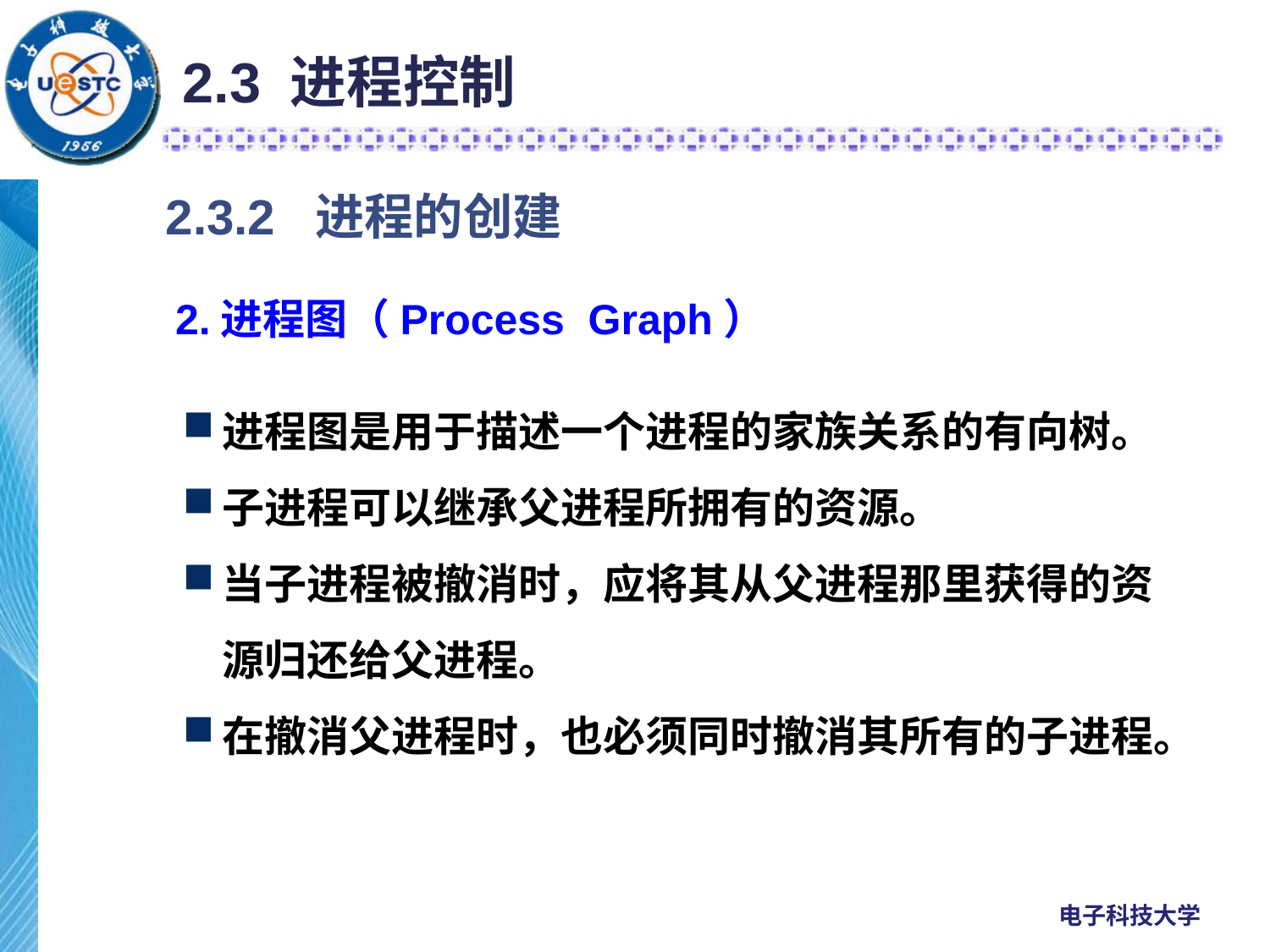

2.3 进程控制
2.3.2  进程的创建
2.进程图（Process  Graph）
进程图是用于描述一个进程的家族关系的有向树。
子进程可以继承父进程所拥有的资源。
当子进程被撤消时，应将其从父进程那里获得的资源归还给父进程。
在撤消父进程时，也必须同时撤消其所有的子进程。